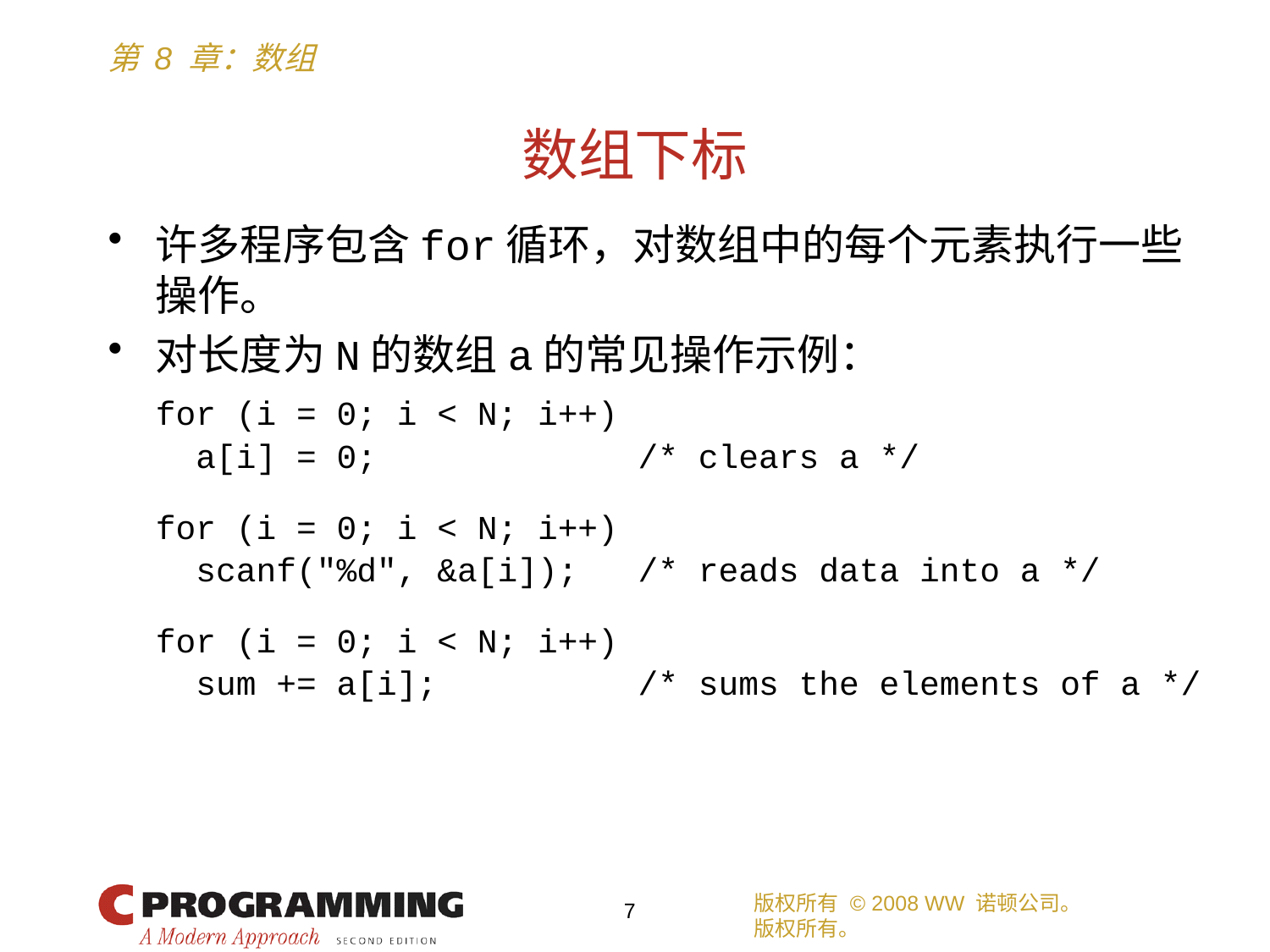

# 数组下标
许多程序包含for循环，对数组中的每个元素执行一些操作。
对长度为N的数组a的常见操作示例：
	for (i = 0; i < N; i++)
	  a[i] = 0;             /* clears a */

	for (i = 0; i < N; i++)
	  scanf("%d", &a[i]);   /* reads data into a */

	for (i = 0; i < N; i++)
	  sum += a[i];          /* sums the elements of a */
版权所有 © 2008 WW 诺顿公司。
版权所有。
7